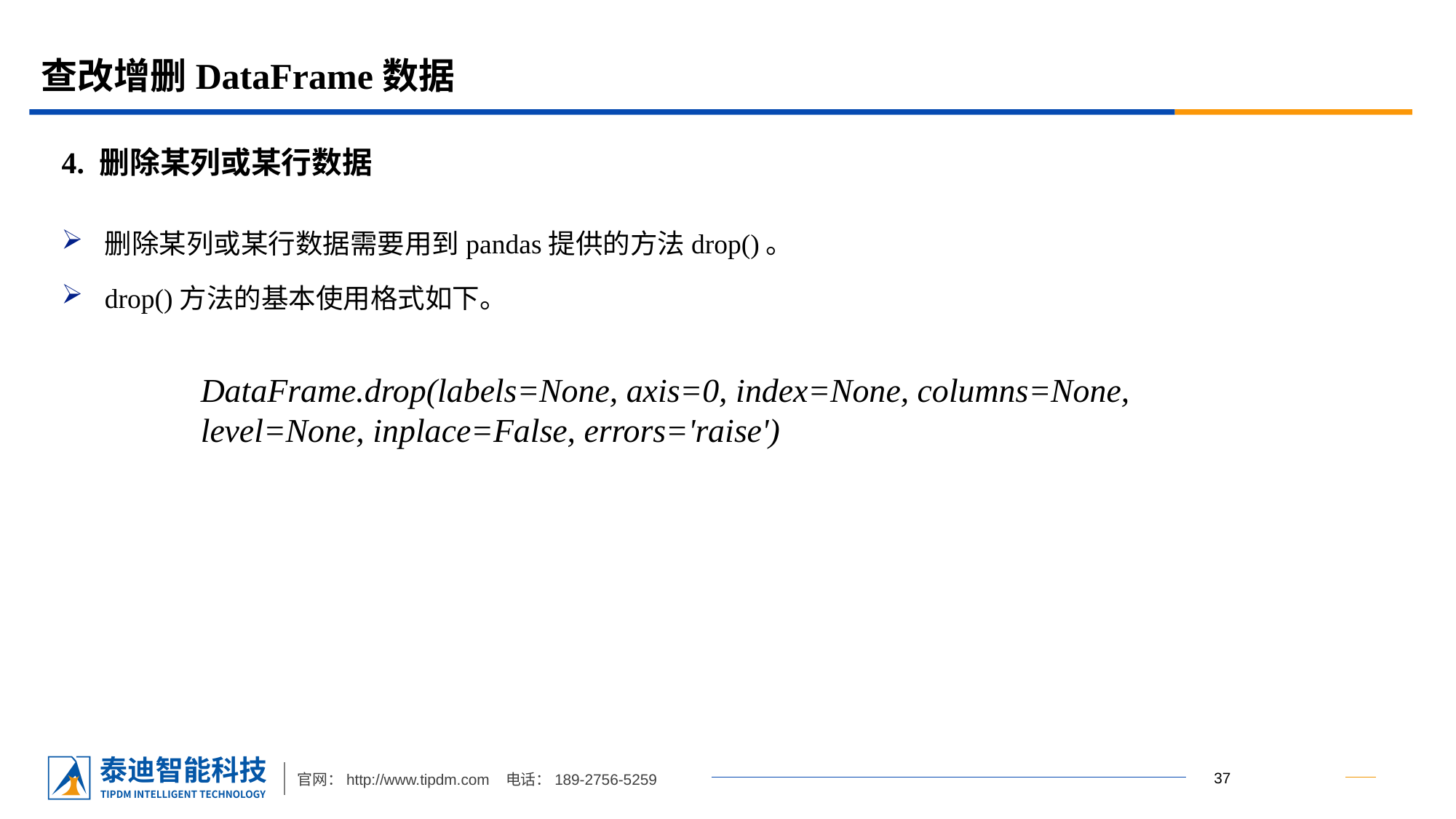

# 查改增删DataFrame数据
4. 删除某列或某行数据
删除某列或某行数据需要用到pandas提供的方法drop()。
drop()方法的基本使用格式如下。

DataFrame.drop(labels=None, axis=0, index=None, columns=None, level=None, inplace=False, errors='raise')